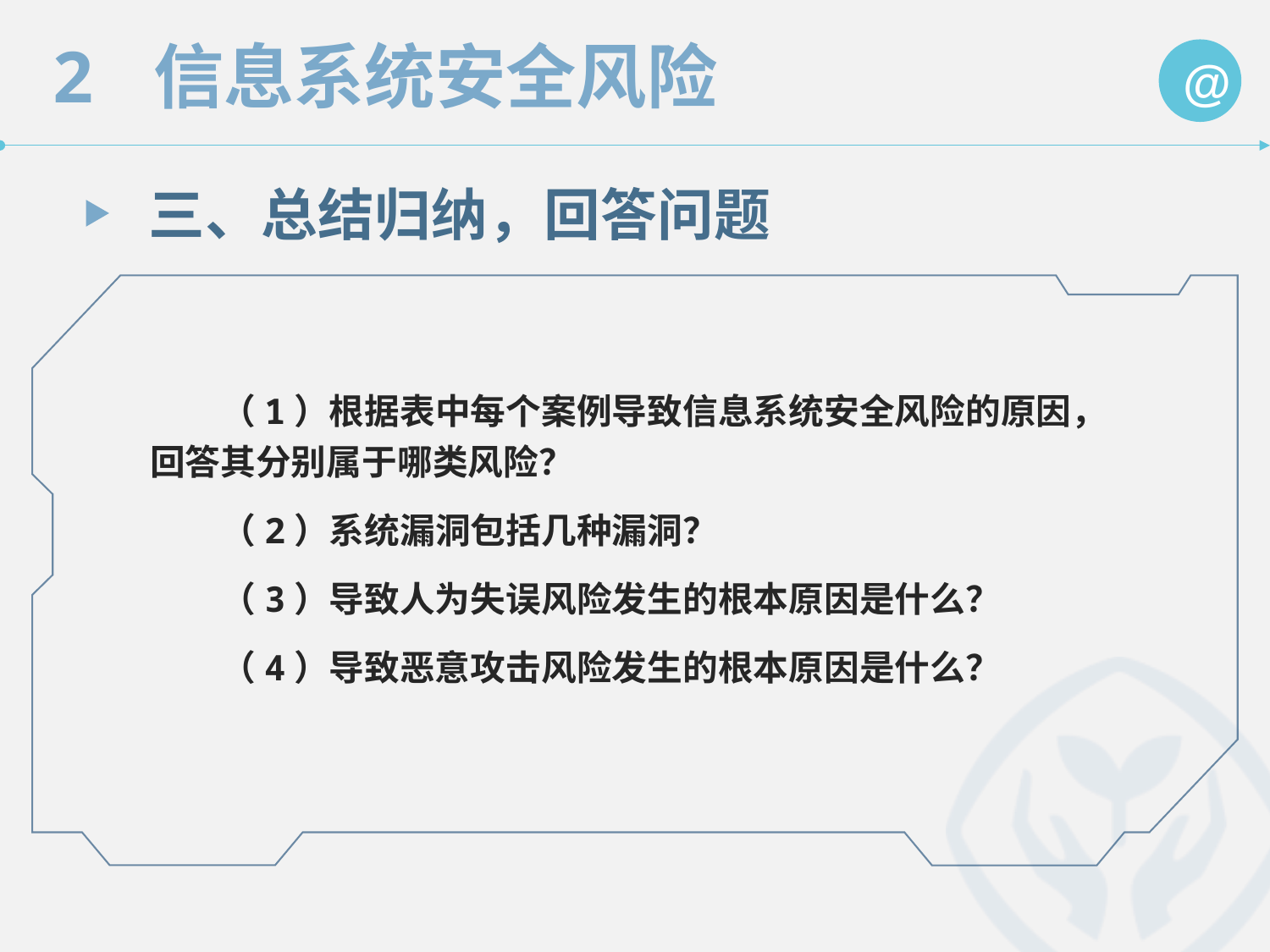

三、总结归纳，回答问题

　　（1）根据表中每个案例导致信息系统安全风险的原因，回答其分别属于哪类风险？
　　（2）系统漏洞包括几种漏洞？
　　（3）导致人为失误风险发生的根本原因是什么？
　　（4）导致恶意攻击风险发生的根本原因是什么？